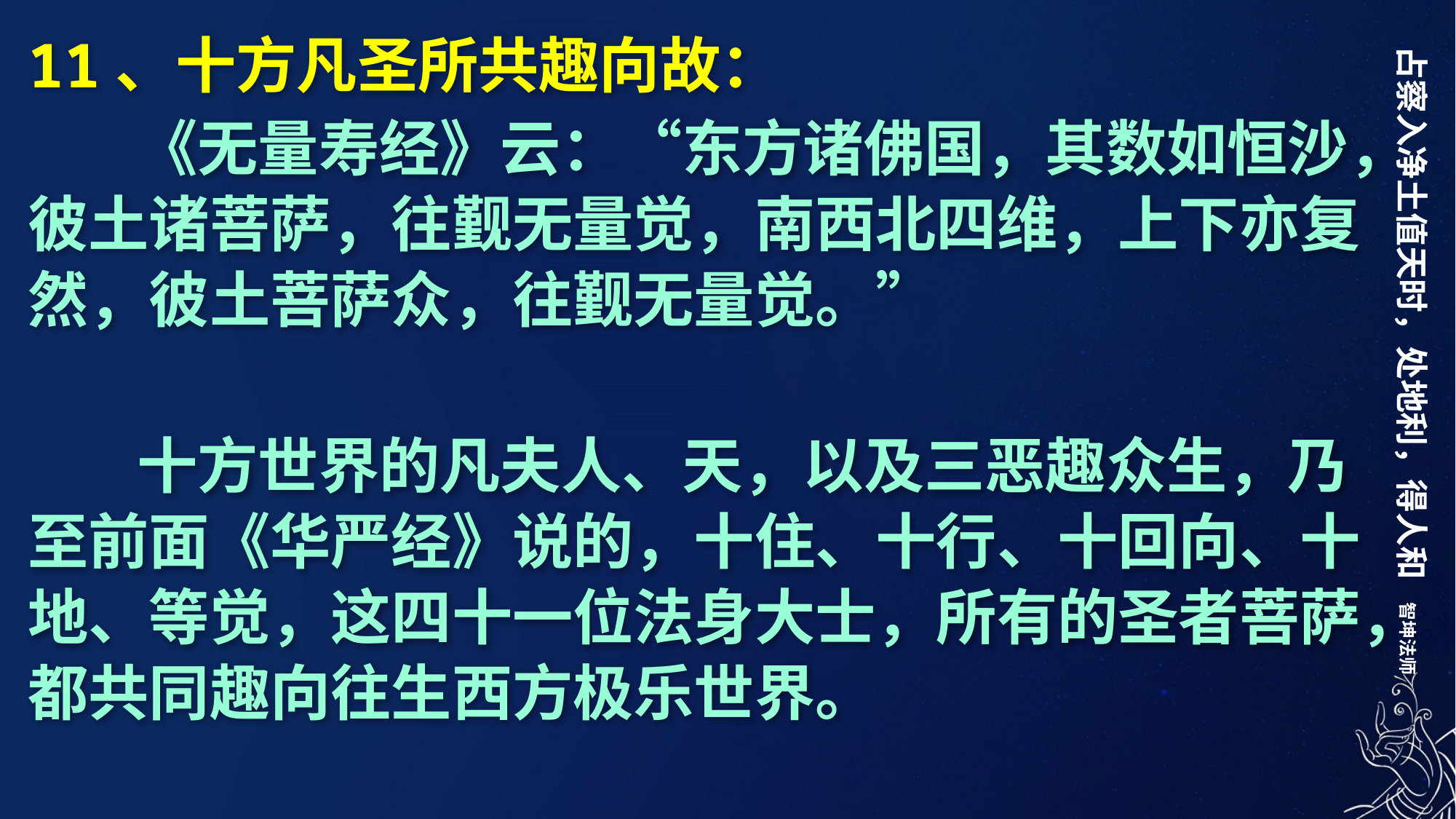

11、十方凡圣所共趣向故：
	《无量寿经》云：“东方诸佛国，其数如恒沙，彼土诸菩萨，往觐无量觉，南西北四维，上下亦复然，彼土菩萨众，往觐无量觉。”

	十方世界的凡夫人、天，以及三恶趣众生，乃至前面《华严经》说的，十住、十行、十回向、十地、等觉，这四十一位法身大士，所有的圣者菩萨，都共同趣向往生西方极乐世界。